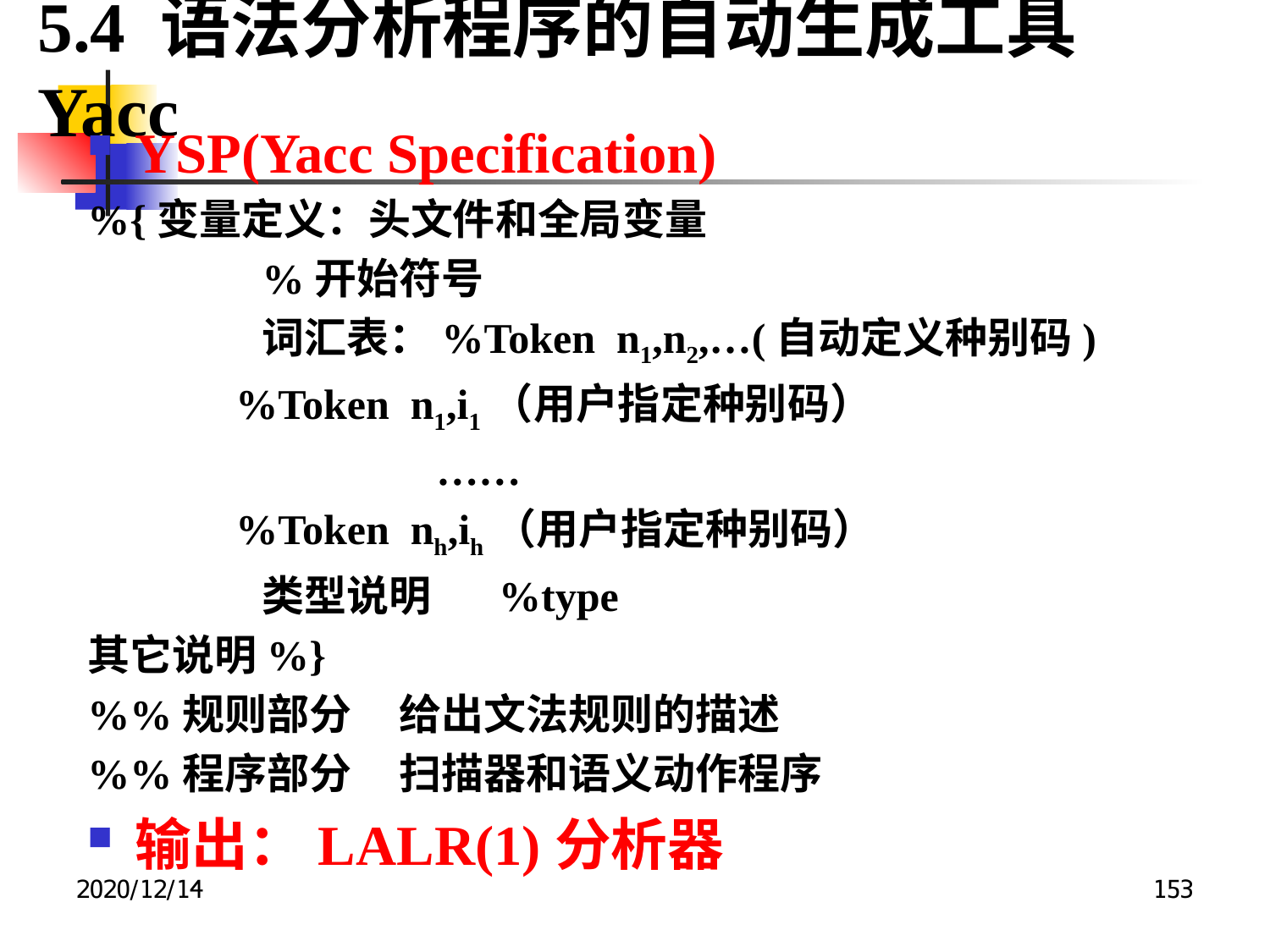

5.4 语法分析程序的自动生成工具Yacc
YSP(Yacc Specification)
%{变量定义：头文件和全局变量
		%开始符号
		词汇表：%Token  n1,n2,…(自动定义种别码)
              %Token  n1,i1（用户指定种别码）
                                 ……
              %Token  nh,ih（用户指定种别码）
		类型说明      %type
其它说明%}
%%规则部分     给出文法规则的描述
%%程序部分     扫描器和语义动作程序
输出：LALR(1)分析器
2020/12/14
153